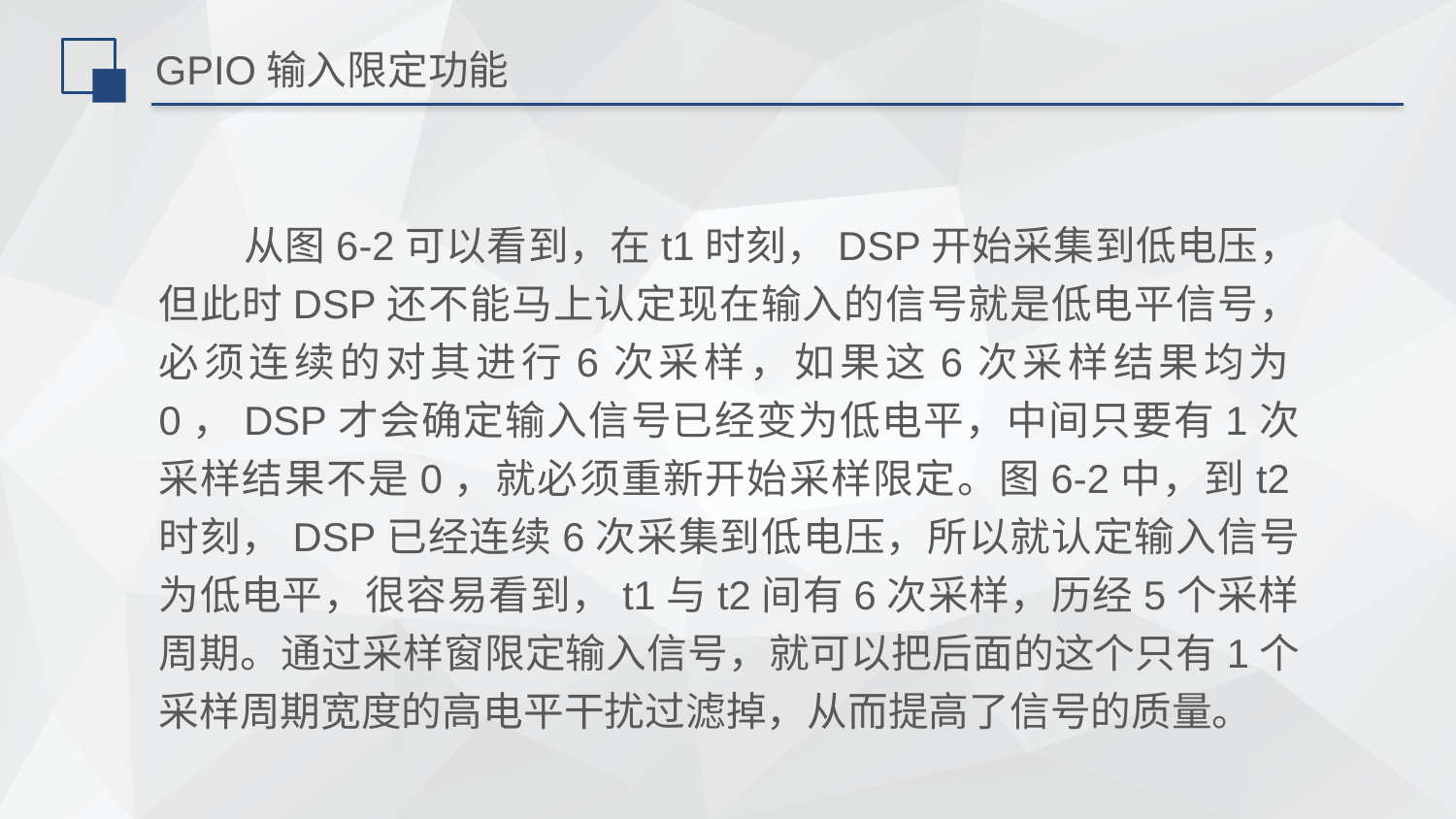

# GPIO输入限定功能
从图6-2可以看到，在t1时刻，DSP开始采集到低电压，但此时DSP还不能马上认定现在输入的信号就是低电平信号，必须连续的对其进行6次采样，如果这6次采样结果均为0，DSP才会确定输入信号已经变为低电平，中间只要有1次采样结果不是0，就必须重新开始采样限定。图6-2中，到t2时刻，DSP已经连续6次采集到低电压，所以就认定输入信号为低电平，很容易看到，t1与t2间有6次采样，历经5个采样周期。通过采样窗限定输入信号，就可以把后面的这个只有1个采样周期宽度的高电平干扰过滤掉，从而提高了信号的质量。